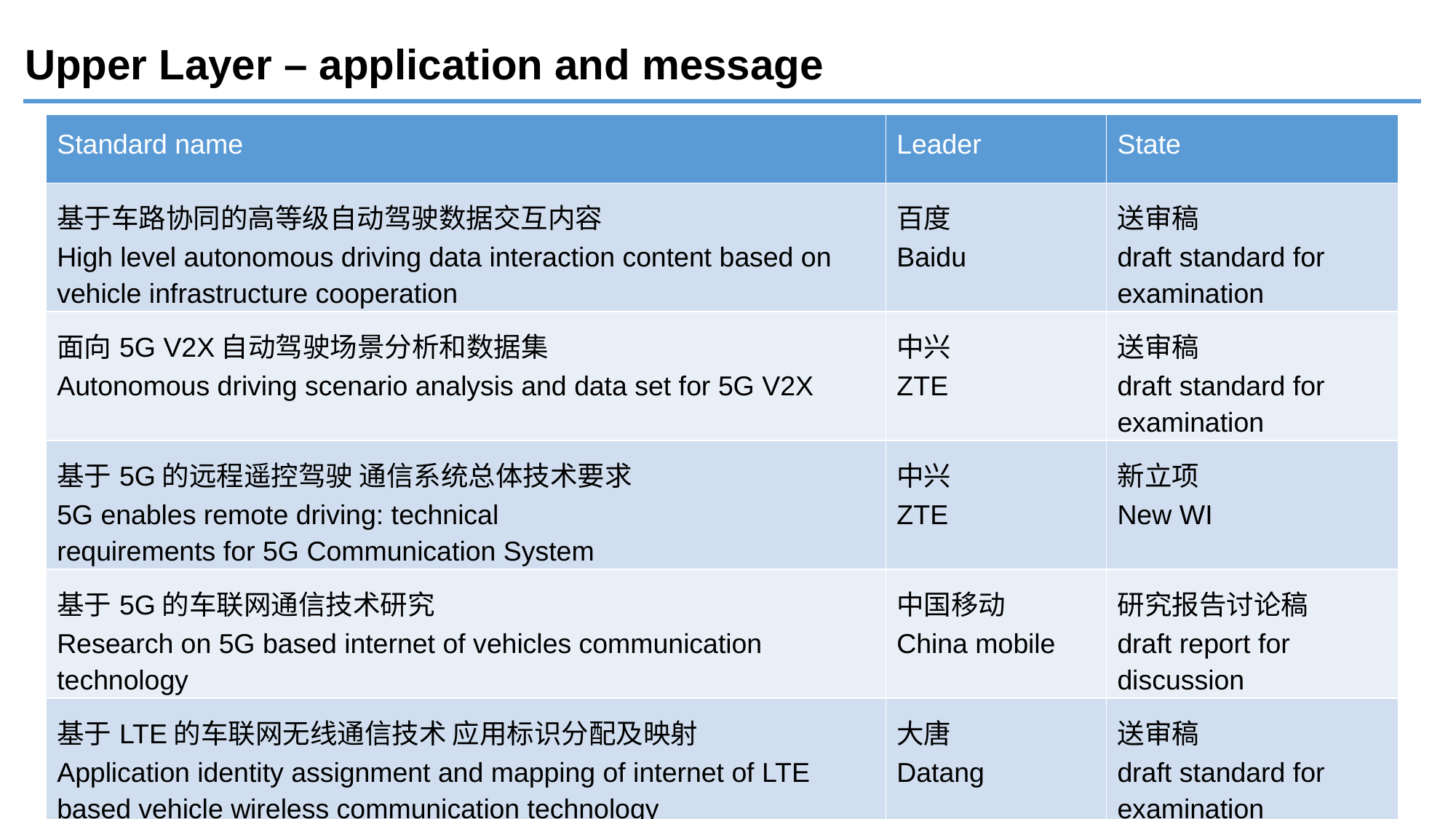

# Upper Layer – application and message
| Standard name | Leader | State |
| --- | --- | --- |
| 基于车路协同的高等级自动驾驶数据交互内容 High level autonomous driving data interaction content based on vehicle infrastructure cooperation | 百度 Baidu | 送审稿 draft standard for examination |
| 面向5G V2X自动驾驶场景分析和数据集 Autonomous driving scenario analysis and data set for 5G V2X | 中兴 ZTE | 送审稿 draft standard for examination |
| 基于5G的远程遥控驾驶 通信系统总体技术要求 5G enables remote driving: technical requirements for 5G Communication System | 中兴 ZTE | 新立项 New WI |
| 基于5G的车联网通信技术研究 Research on 5G based internet of vehicles communication technology | 中国移动 China mobile | 研究报告讨论稿 draft report for discussion |
| 基于LTE的车联网无线通信技术 应用标识分配及映射 Application identity assignment and mapping of internet of LTE based vehicle wireless communication technology | 大唐 Datang | 送审稿 draft standard for examination |